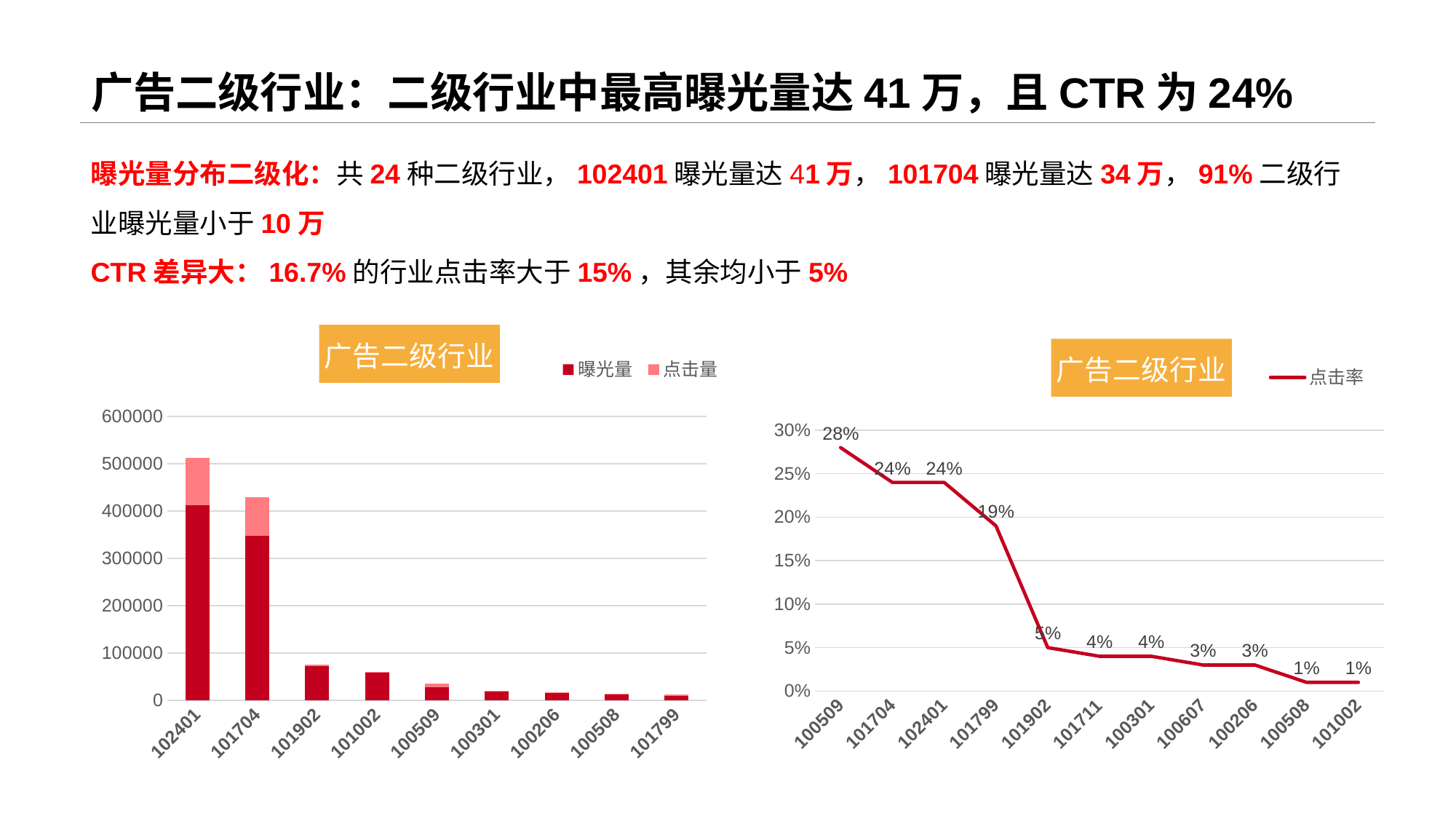

# 广告二级行业：二级行业中最高曝光量达41万，且CTR为24%
曝光量分布二级化：共24种二级行业，102401曝光量达41万，101704曝光量达34万，91%二级行业曝光量小于10万
CTR差异大：16.7%的行业点击率大于15%，其余均小于5%

### Chart: 广告二级行业

| Category | 曝光量 | 点击量 |
|---|---|---|
| 102401 | 411980.0 | 100518.0 |
| 101704 | 347648.0 | 82597.0 |
| 101902 | 72843.0 | 3279.0 |
| 101002 | 58624.0 | 731.0 |
| 100509 | 27625.0 | 7834.0 |
| 100301 | 19208.0 | 798.0 |
| 100206 | 16223.0 | 428.0 |
| 100508 | 13275.0 | 138.0 |
| 101799 | 9757.0 | 1829.0 |

### Chart: 广告二级行业

| Category | 点击率 |
|---|---|
| 100509 | 0.28 |
| 101704 | 0.24 |
| 102401 | 0.24 |
| 101799 | 0.19 |
| 101902 | 0.05 |
| 101711 | 0.04 |
| 100301 | 0.04 |
| 100607 | 0.03 |
| 100206 | 0.03 |
| 100508 | 0.01 |
| 101002 | 0.01 |